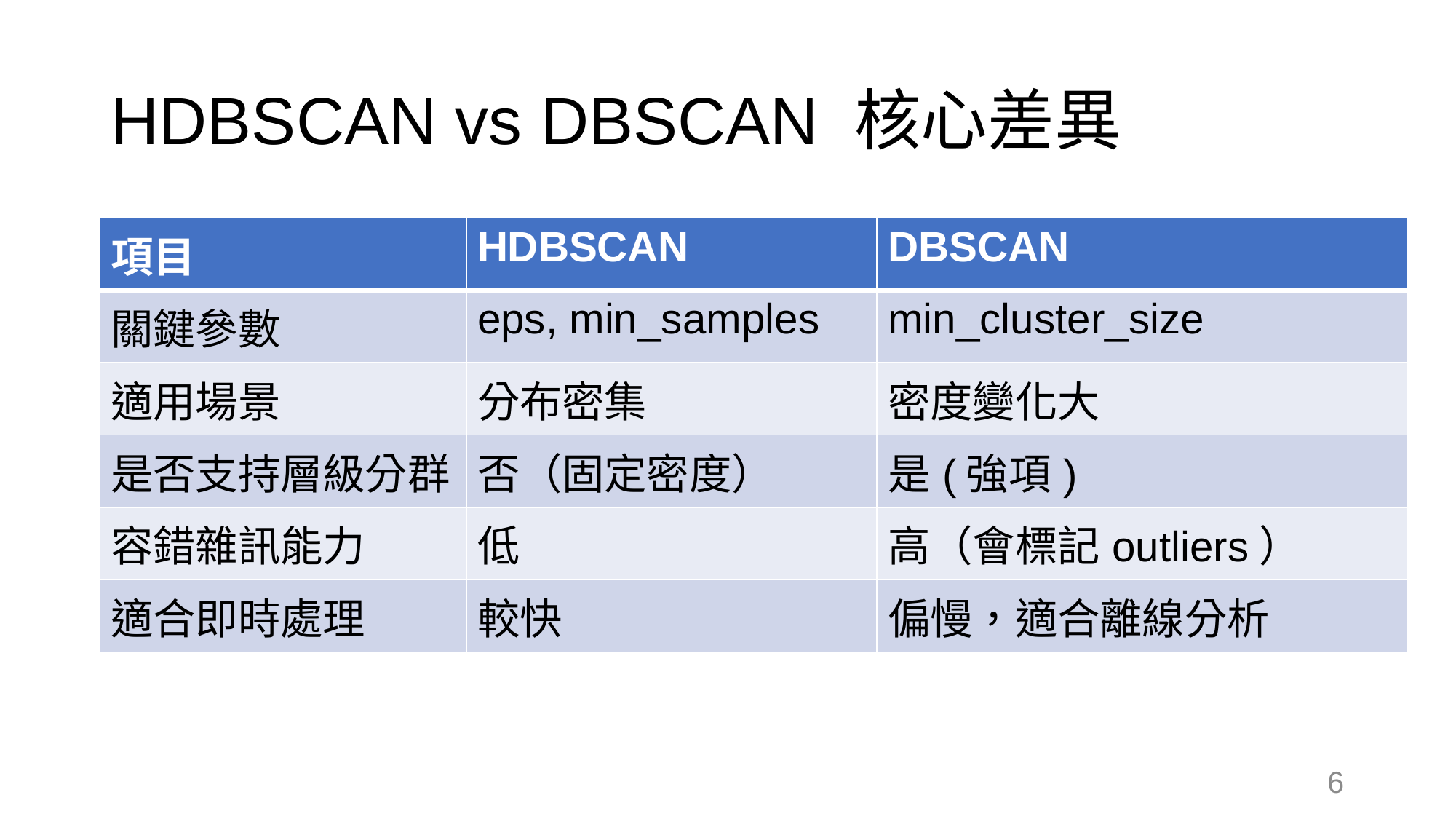

# HDBSCAN vs DBSCAN 核心差異
| 項目 | HDBSCAN | DBSCAN |
| --- | --- | --- |
| 關鍵參數 | eps, min\_samples | min\_cluster\_size |
| 適用場景 | 分布密集 | 密度變化大 |
| 是否支持層級分群 | 否（固定密度） | 是(強項) |
| 容錯雜訊能力 | 低 | 高（會標記outliers） |
| 適合即時處理 | 較快 | 偏慢，適合離線分析 |
6